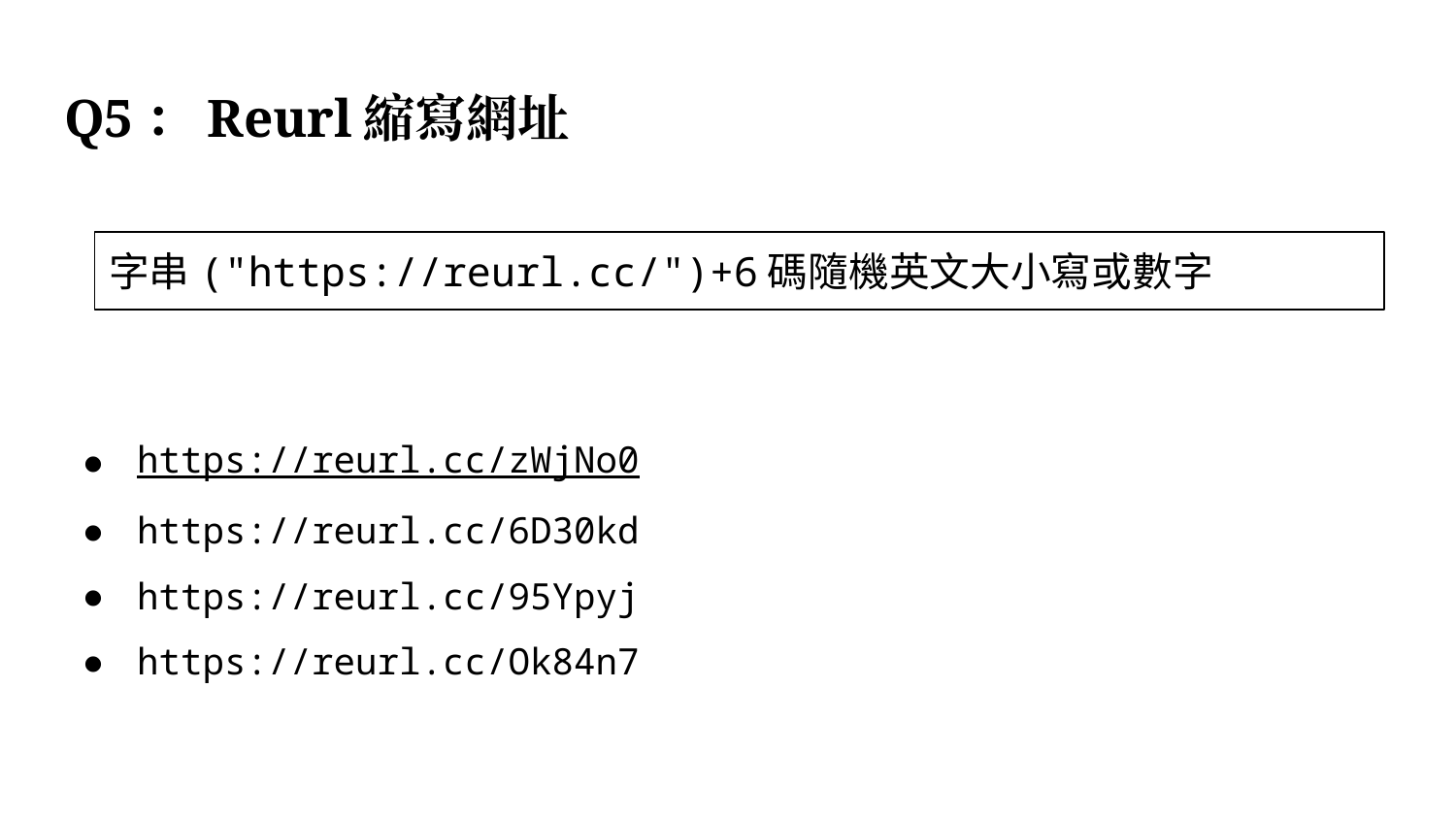

# Q5：Reurl縮寫網址

字串("https://reurl.cc/")+6碼隨機英文大小寫或數字
https://reurl.cc/zWjNo0
https://reurl.cc/6D30kd
https://reurl.cc/95Ypyj
https://reurl.cc/Ok84n7